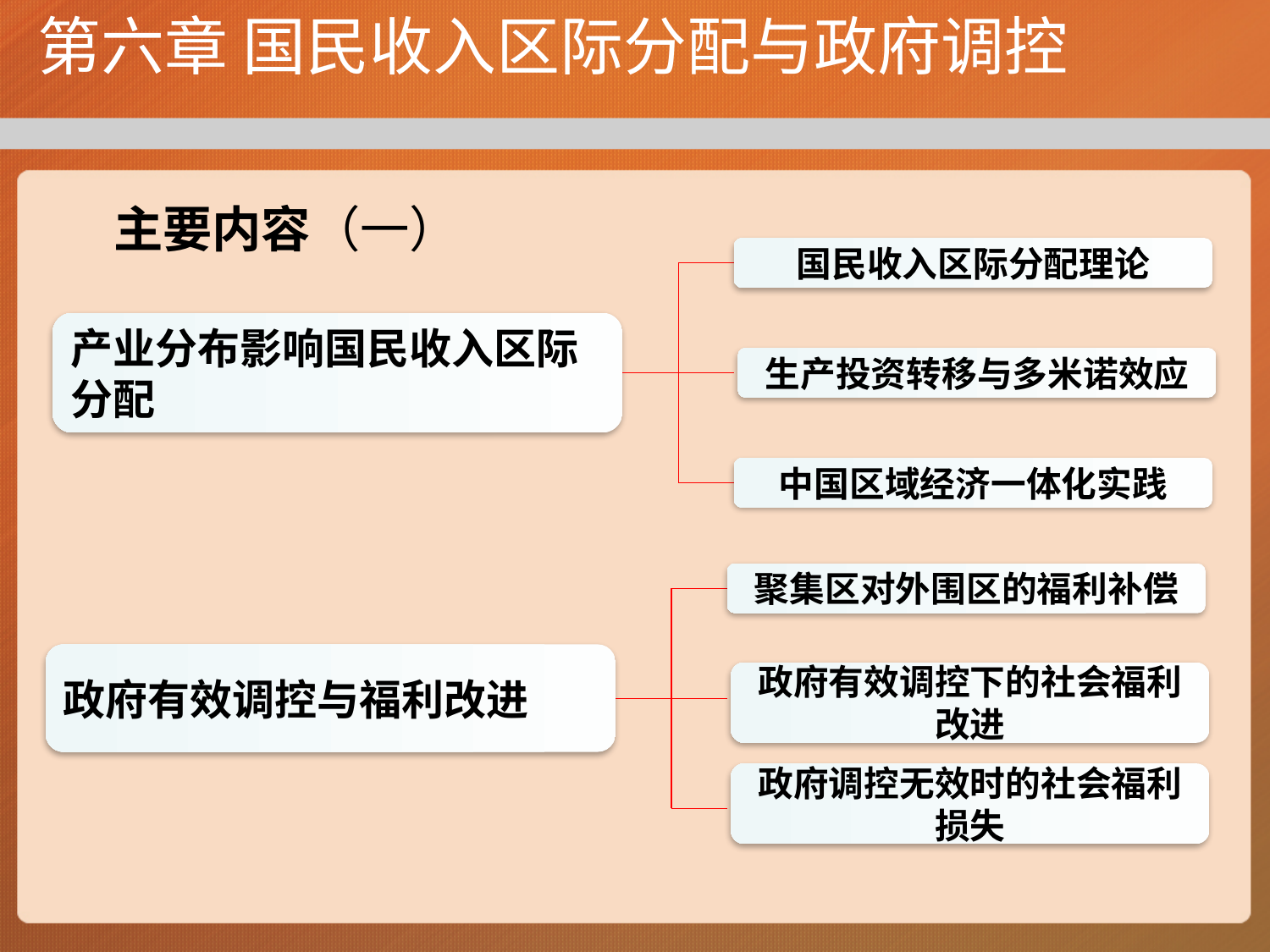

# 第六章 国民收入区际分配与政府调控
    主要内容（一）

国民收入区际分配理论
生产投资转移与多米诺效应
中国区域经济一体化实践
产业分布影响国民收入区际分配
聚集区对外围区的福利补偿
政府有效调控下的社会福利改进
政府有效调控与福利改进
政府调控无效时的社会福利损失